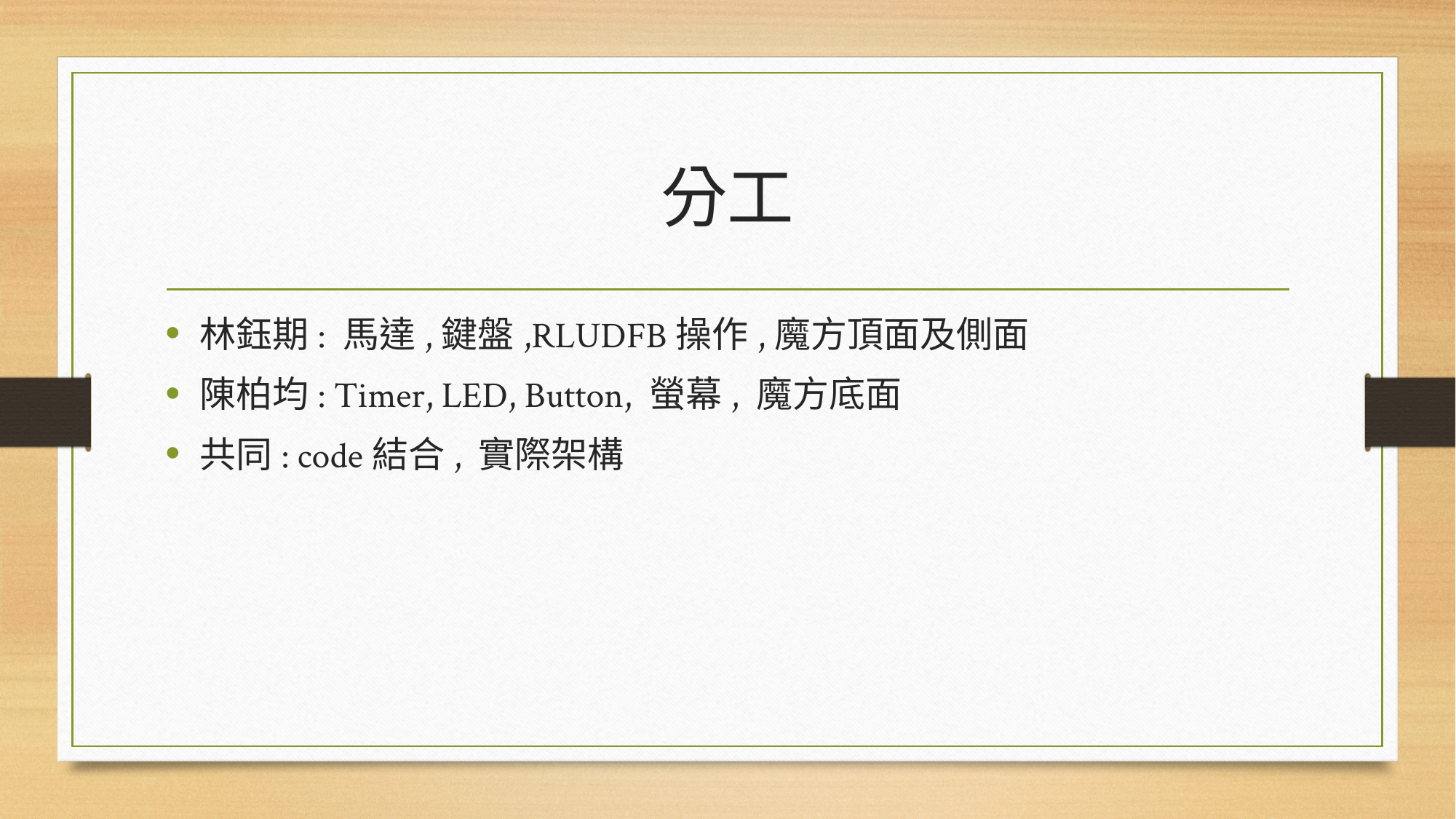

# 分工
林鈺期: 馬達,鍵盤,RLUDFB操作,魔方頂面及側面
陳柏均: Timer, LED, Button, 螢幕, 魔方底面
共同: code結合, 實際架構